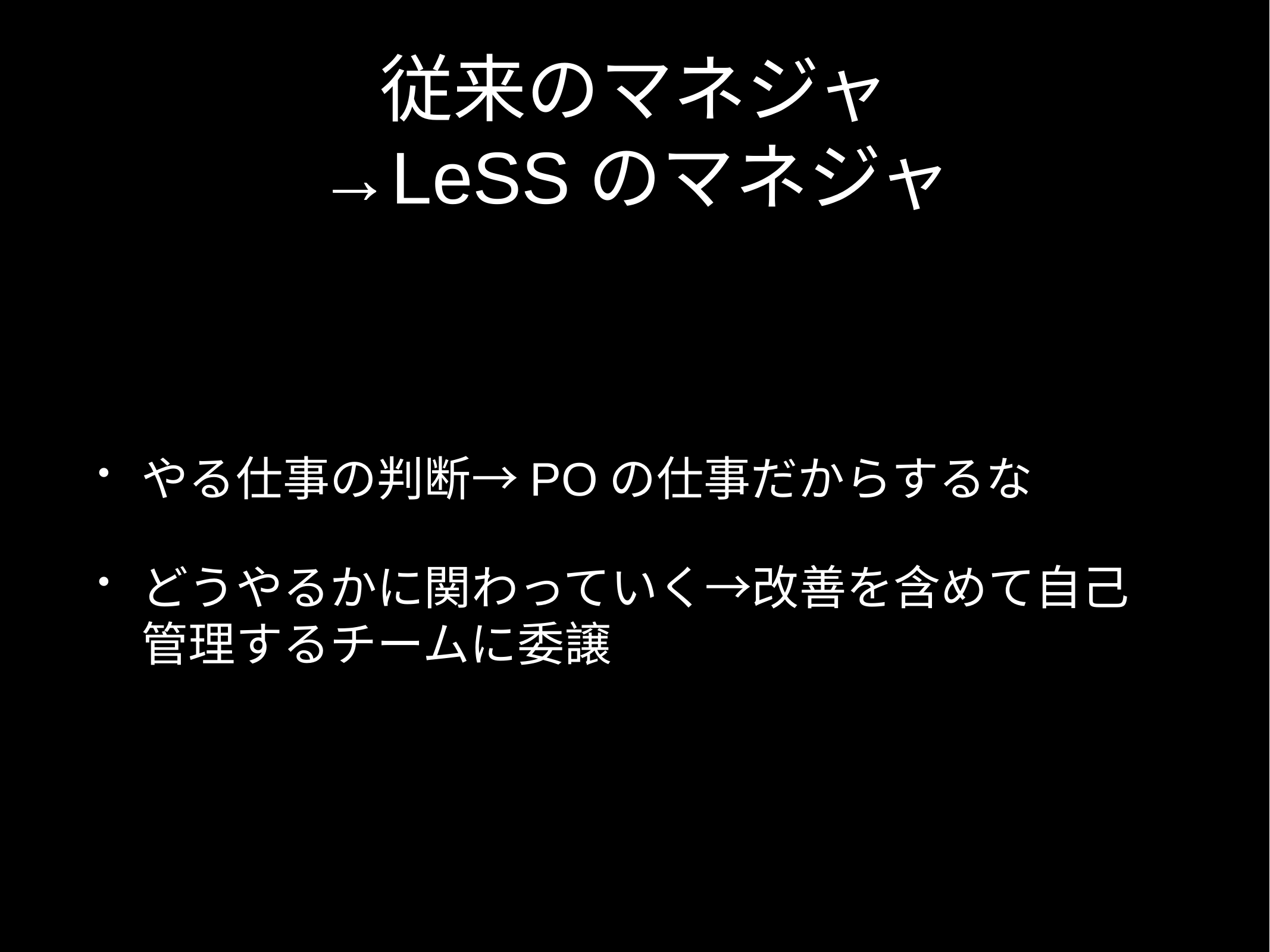

# 従来のマネジャ
→LeSSのマネジャ
やる仕事の判断→POの仕事だからするな
どうやるかに関わっていく→改善を含めて自己管理するチームに委譲